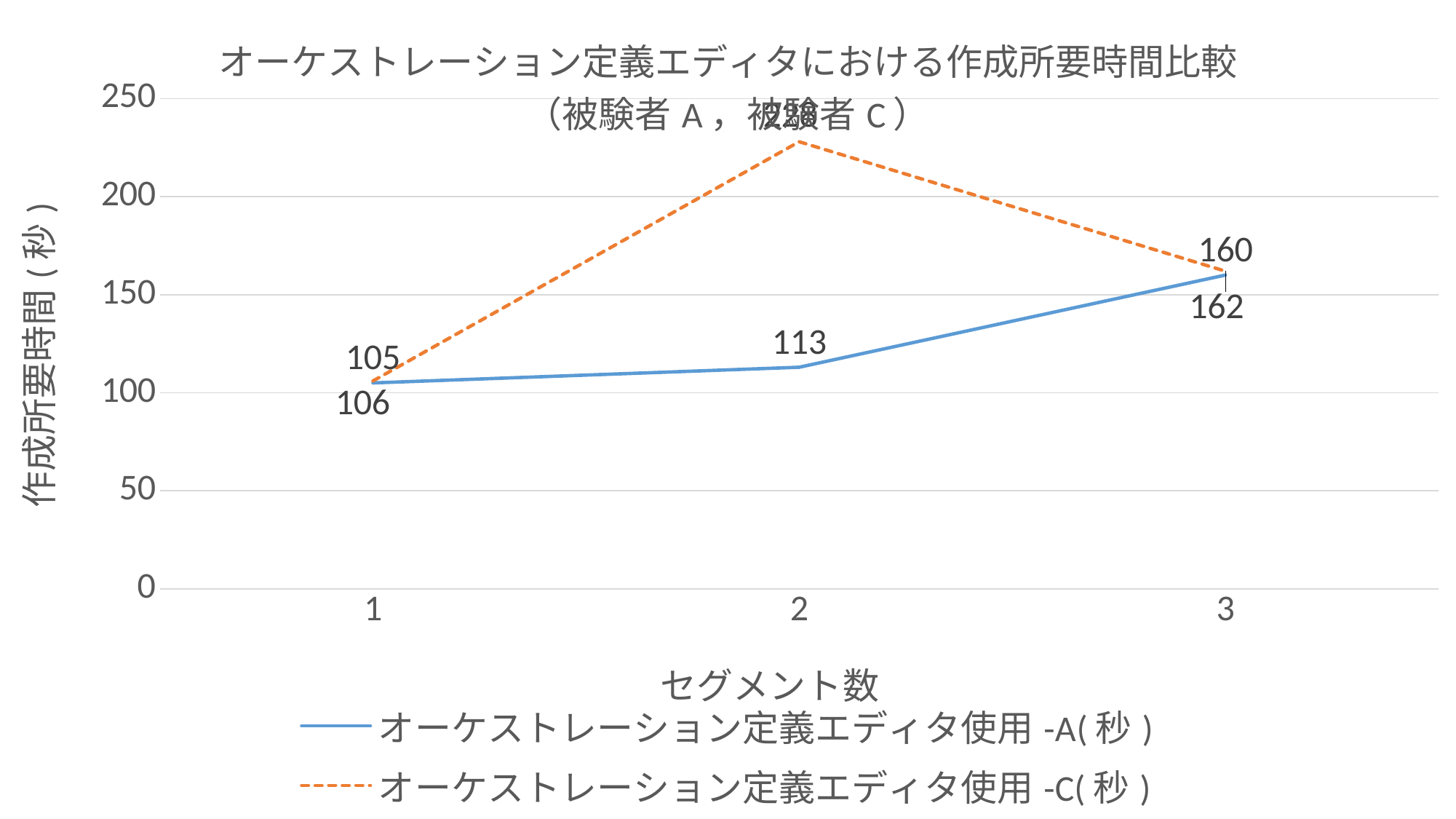

### Chart: オーケストレーション定義エディタにおける作成所要時間比較
（被験者A，被験者C）

| Category | オーケストレーション定義エディタ使用-A(秒) | オーケストレーション定義エディタ使用-C(秒) |
|---|---|---|